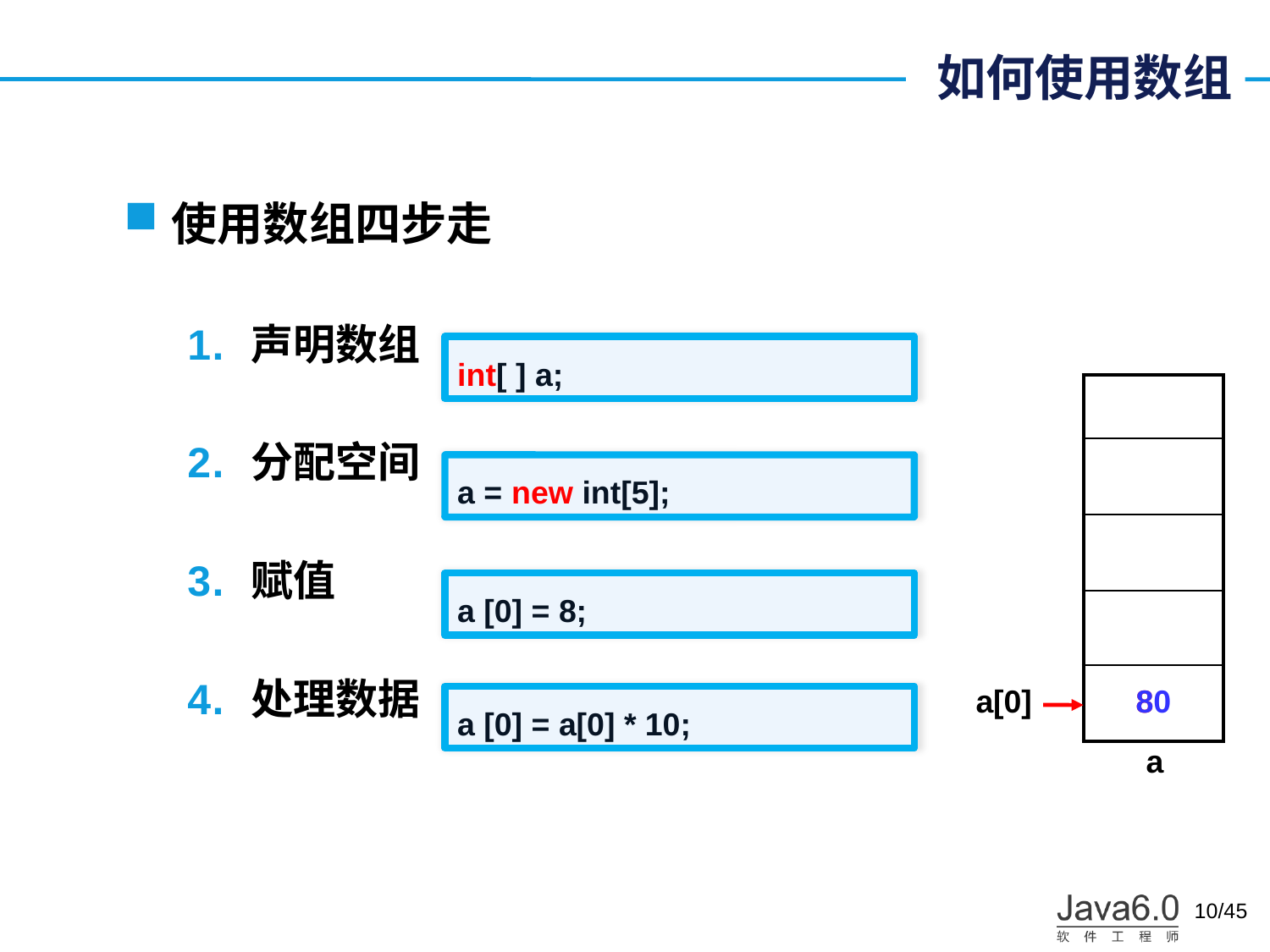

# 如何使用数组
使用数组四步走

声明数组

分配空间

赋值

处理数据

int[ ] a;
|  |
| --- |
|  |
|  |
|  |
|  |
a = new int[5];
a [0] = 8;
a[0]
8
80
a [0] = a[0] * 10;

a
10/45